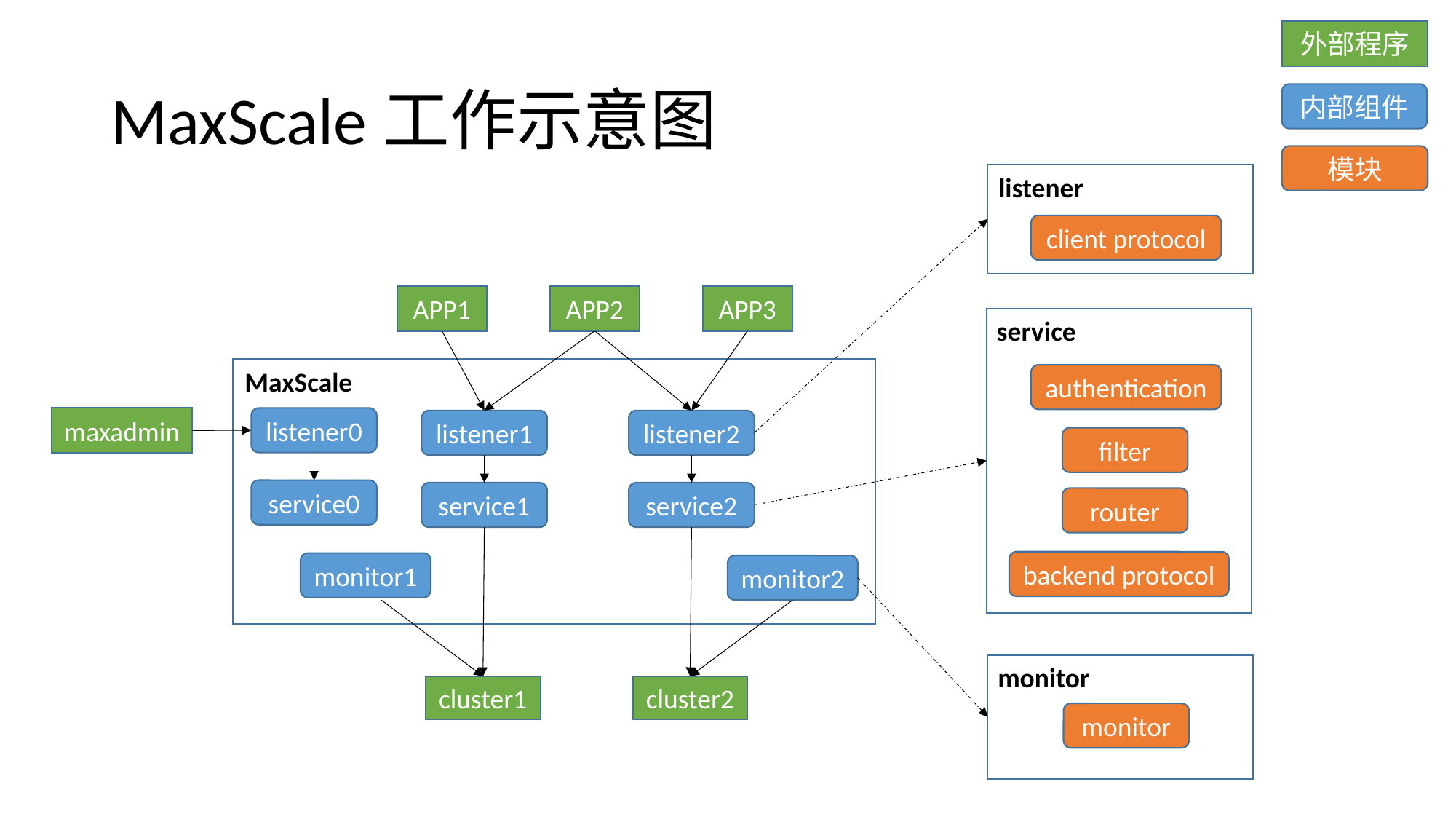

外部程序
# MaxScale工作示意图
内部组件
模块

listener
client protocol
APP1
APP2
APP3
service

MaxScale
authentication
maxadmin
listener0
listener1
listener2
filter
service0
service1
service2
router
backend protocol
monitor1
monitor2
monitor

monitor
cluster1
cluster2